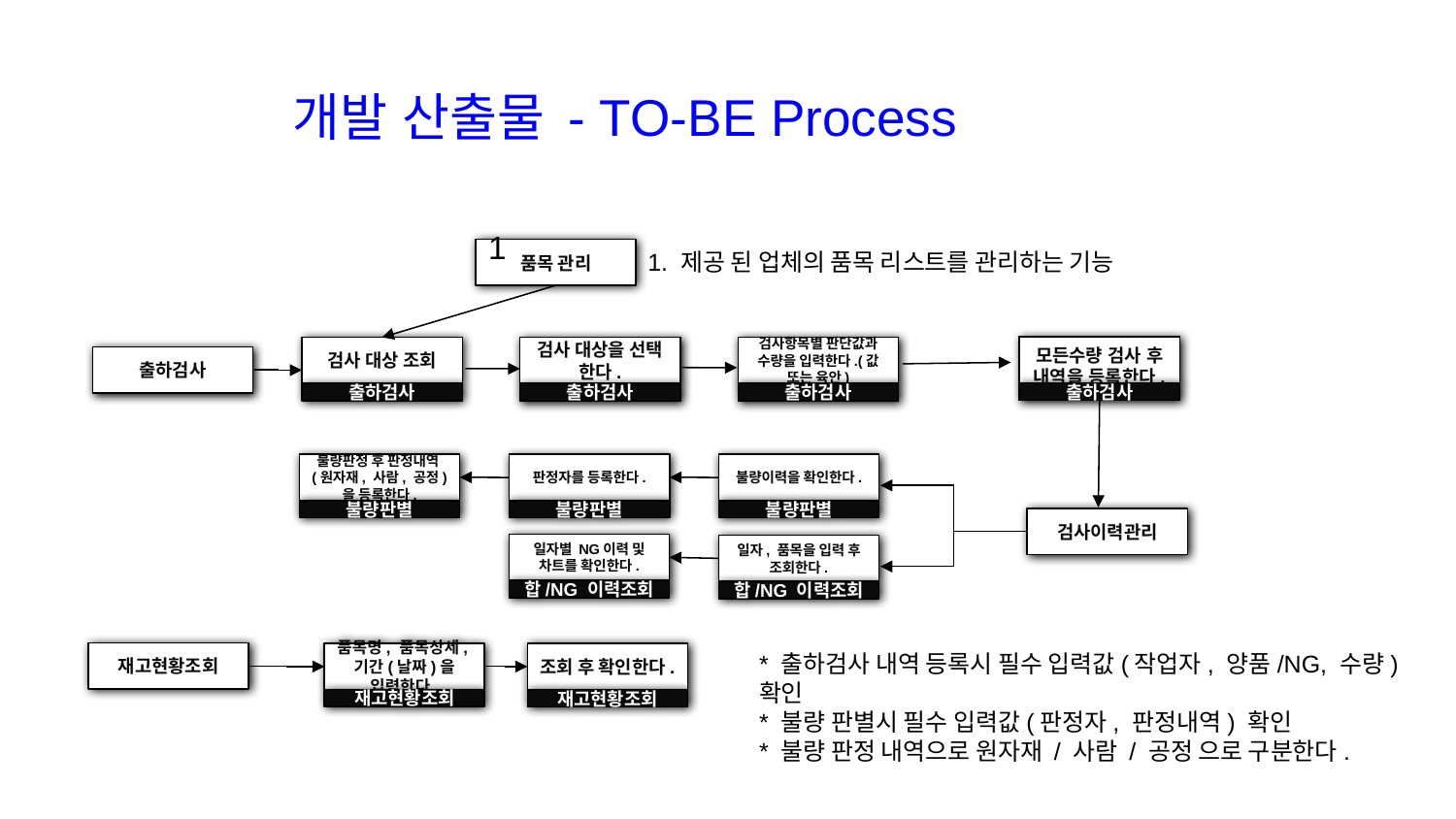

개발 산출물 - TO-BE Process
1
품목 관리
1. 제공 된 업체의 품목 리스트를 관리하는 기능

모든수량 검사 후 내역을 등록한다.

출하검사
검사항목별 판단값과 수량을 입력한다.(값 또는 육안)
출하검사
검사 대상 조회
출하검사
검사 대상을 선택 한다.
출하검사
출하검사
불량판정 후 판정내역(원자재, 사람, 공정)을 등록한다.
불량판별
판정자를 등록한다.
불량판별
불량이력을 확인한다.
불량판별
검사이력관리
일자별 NG이력 및 차트를 확인한다.
합/NG 이력조회
일자, 품목을 입력 후 조회한다.
합/NG 이력조회
* 출하검사 내역 등록시 필수 입력값(작업자, 양품/NG, 수량) 확인
* 불량 판별시 필수 입력값(판정자, 판정내역) 확인
* 불량 판정 내역으로 원자재 / 사람 / 공정 으로 구분한다.

재고현황조회
품목명, 품목상세,기간(날짜)을 입력한다.
재고현황조회
조회 후 확인한다.
재고현황조회